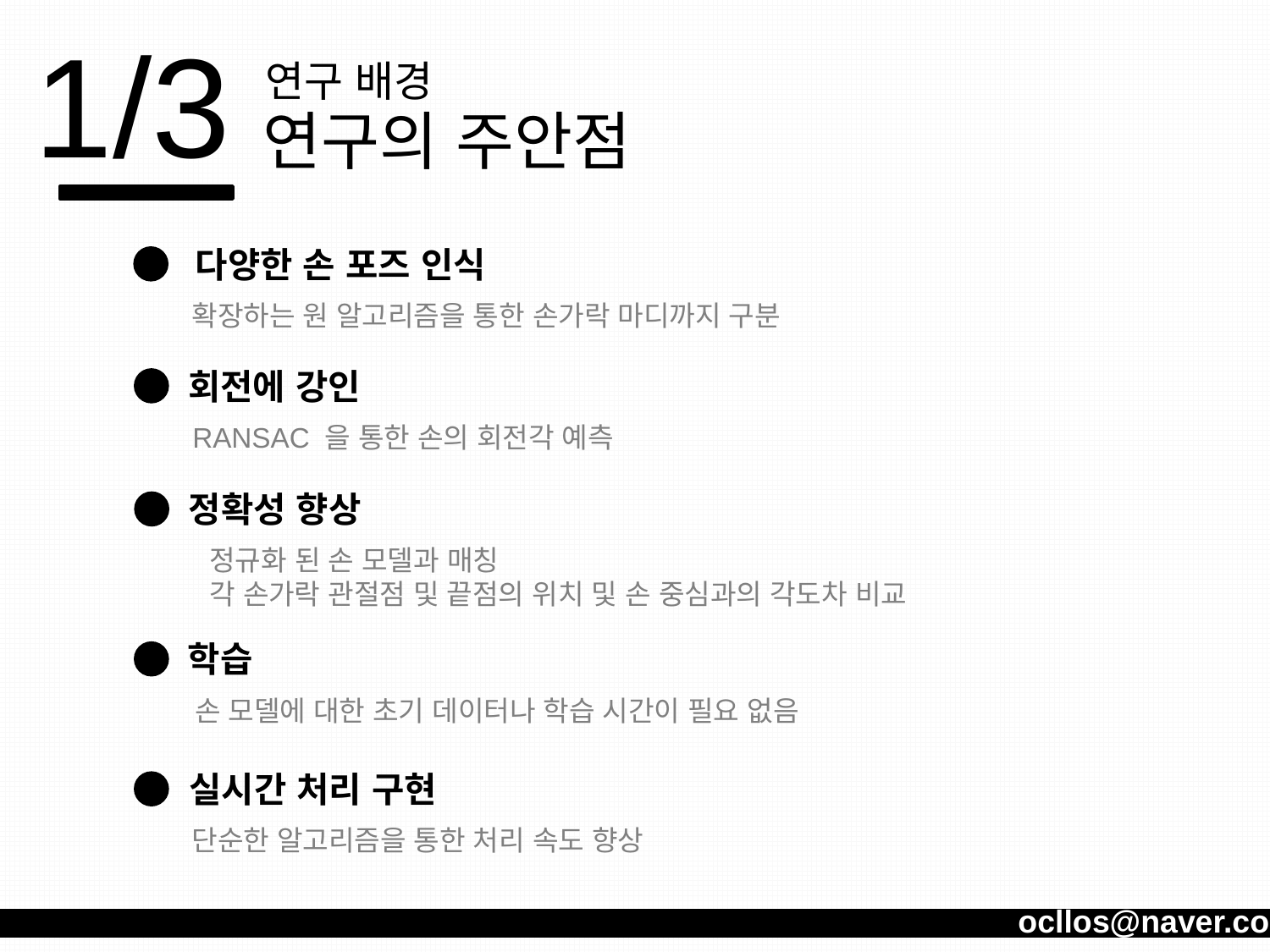

1/3
연구 배경
연구의 주안점

다양한 손 포즈 인식

확장하는 원 알고리즘을 통한 손가락 마디까지 구분
회전에 강인

RANSAC 을 통한 손의 회전각 예측
정확성 향상

정규화 된 손 모델과 매칭
각 손가락 관절점 및 끝점의 위치 및 손 중심과의 각도차 비교
학습

손 모델에 대한 초기 데이터나 학습 시간이 필요 없음
실시간 처리 구현

단순한 알고리즘을 통한 처리 속도 향상
ocllos@naver.com